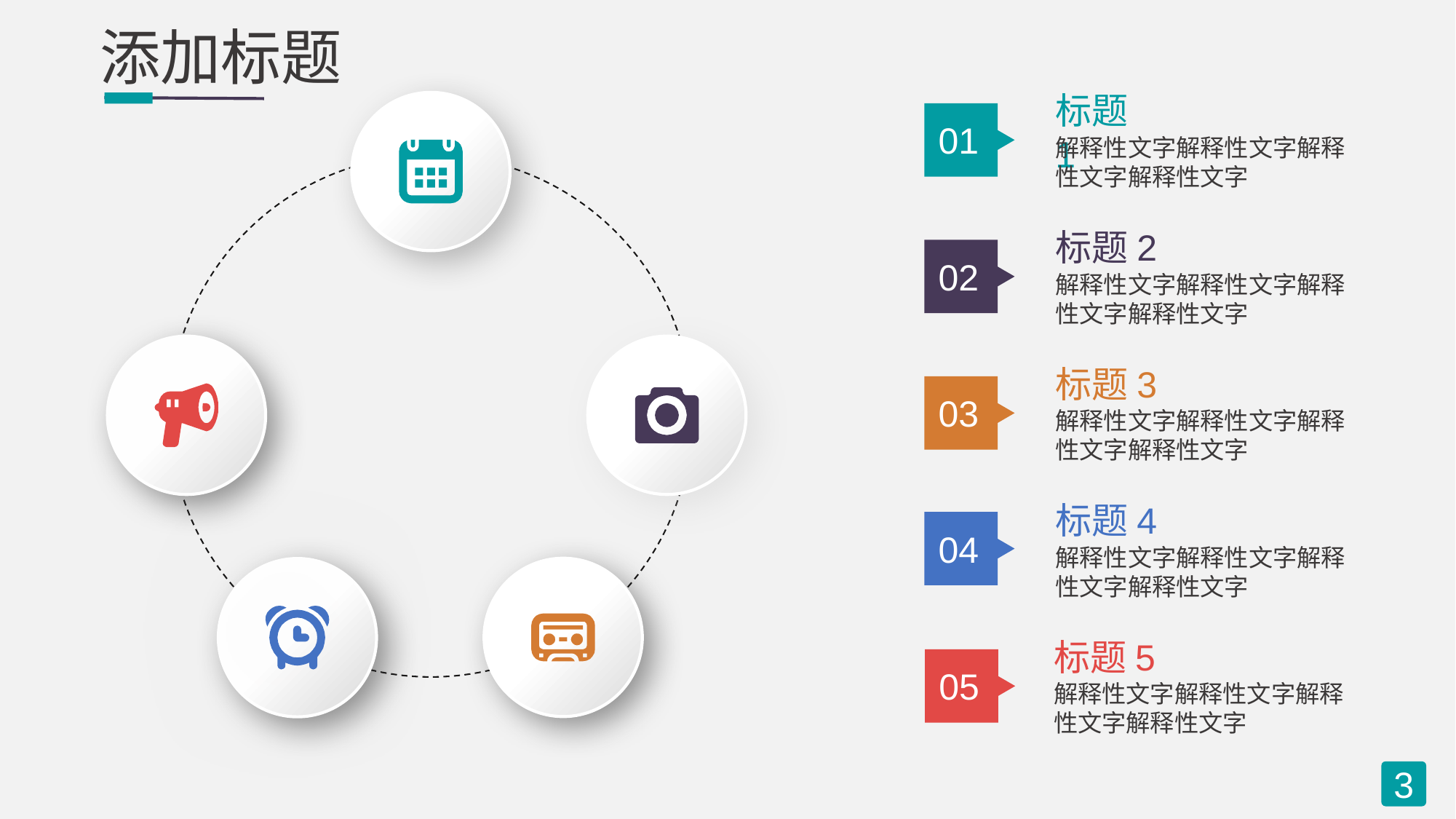

添加标题
标题1
解释性文字解释性文字解释性文字解释性文字

01

标题2
解释性文字解释性文字解释性文字解释性文字

02

标题3
解释性文字解释性文字解释性文字解释性文字

03
03
标题4
解释性文字解释性文字解释性文字解释性文字

04

标题5
解释性文字解释性文字解释性文字解释性文字

05
3